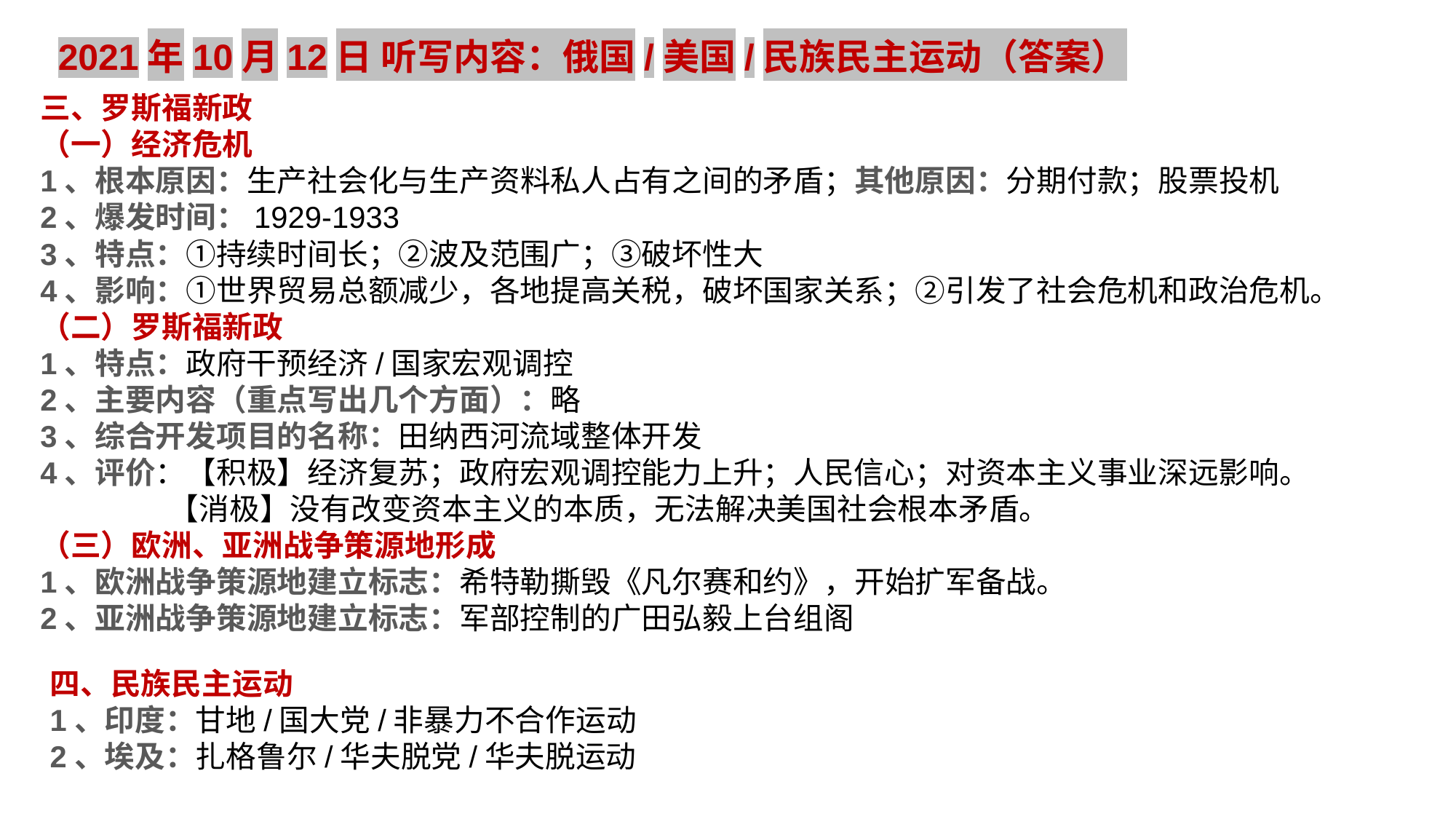

2021年10月12日 听写内容：俄国/美国/民族民主运动（答案）
三、罗斯福新政
（一）经济危机
1、根本原因：生产社会化与生产资料私人占有之间的矛盾；其他原因：分期付款；股票投机
2、爆发时间：1929-1933
3、特点：①持续时间长；②波及范围广；③破坏性大
4、影响：①世界贸易总额减少，各地提高关税，破坏国家关系；②引发了社会危机和政治危机。
（二）罗斯福新政
1、特点：政府干预经济/国家宏观调控
2、主要内容（重点写出几个方面）：略
3、综合开发项目的名称：田纳西河流域整体开发
4、评价：【积极】经济复苏；政府宏观调控能力上升；人民信心；对资本主义事业深远影响。
                  【消极】没有改变资本主义的本质，无法解决美国社会根本矛盾。
（三）欧洲、亚洲战争策源地形成
1、欧洲战争策源地建立标志：希特勒撕毁《凡尔赛和约》，开始扩军备战。
2、亚洲战争策源地建立标志：军部控制的广田弘毅上台组阁
四、民族民主运动
1、印度：甘地/国大党/非暴力不合作运动
2、埃及：扎格鲁尔/华夫脱党/华夫脱运动